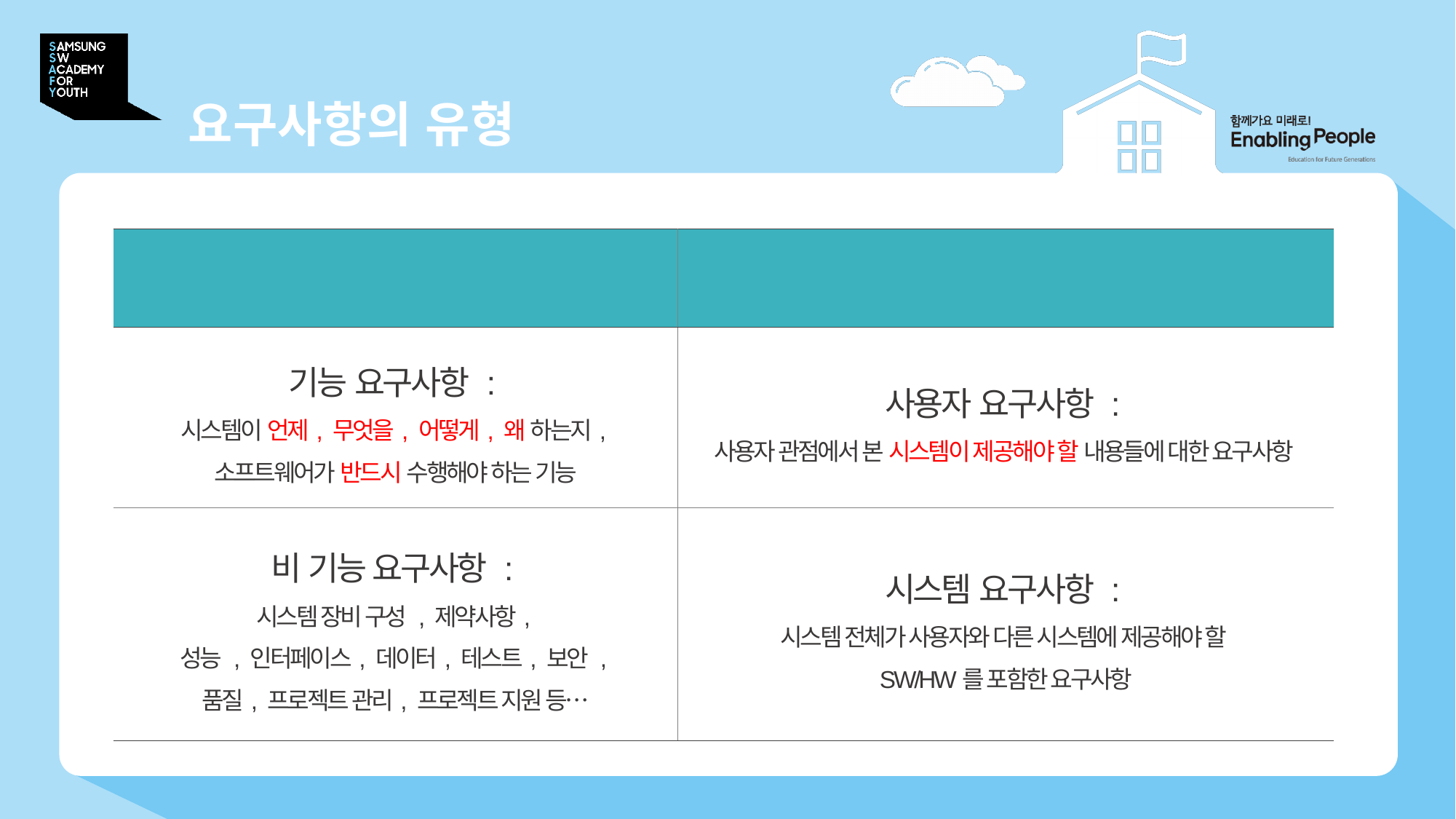

# 요구사항의 유형
| 기술내용에 따른 분류 | 기술 관점과 대상의 범위에 따른 분류 |
| --- | --- |
| 기능 요구사항 : 시스템이 언제, 무엇을, 어떻게, 왜 하는지, 소프트웨어가 반드시 수행해야 하는 기능 | 사용자 요구사항 : 사용자 관점에서 본 시스템이 제공해야 할 내용들에 대한 요구사항 |
| 비 기능 요구사항 : 시스템 장비 구성 , 제약사항, 성능 , 인터페이스, 데이터, 테스트, 보안 , 품질, 프로젝트 관리, 프로젝트 지원 등… | 시스템 요구사항 : 시스템 전체가 사용자와 다른 시스템에 제공해야 할 SW/HW를 포함한 요구사항 |